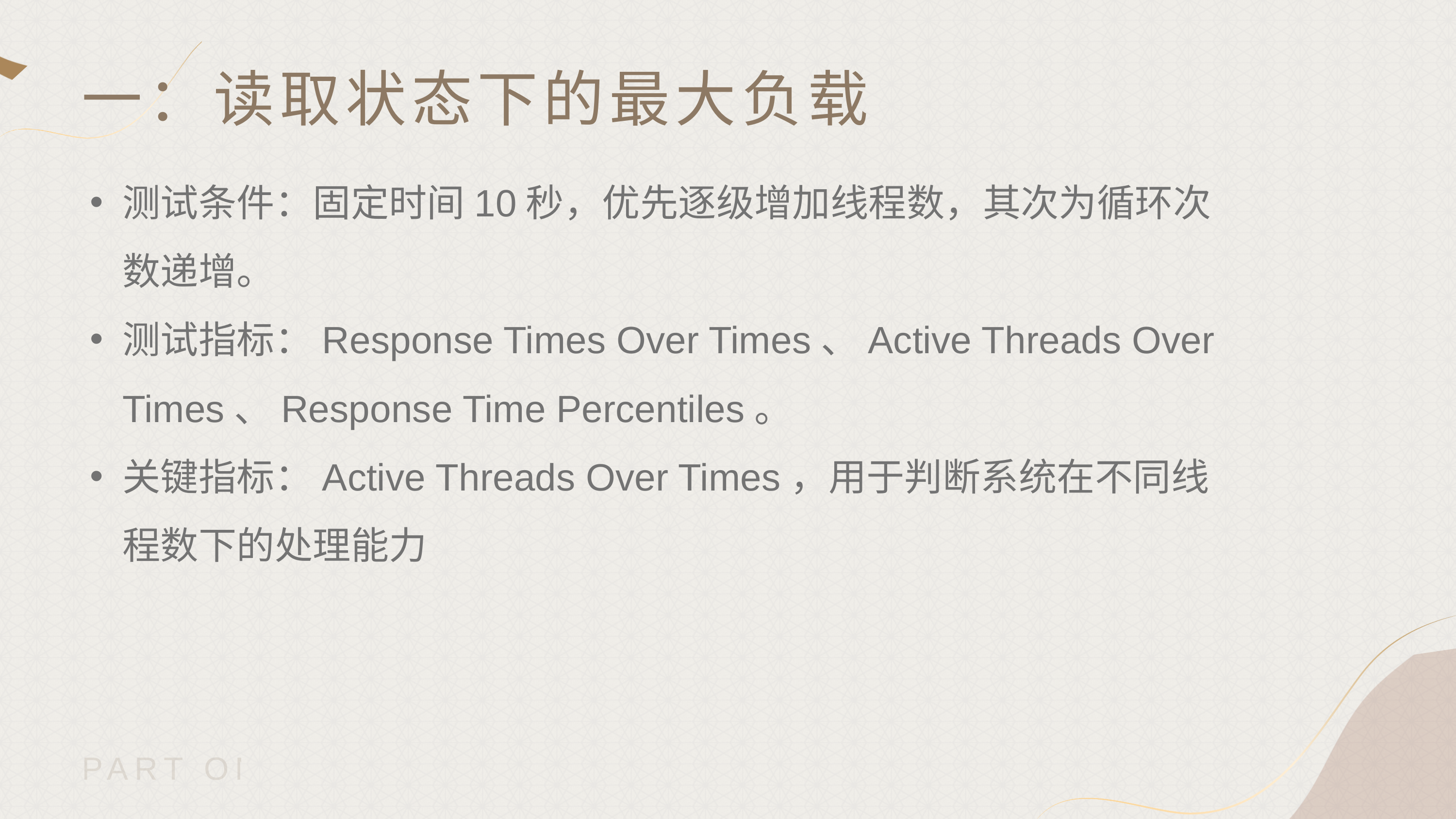

一：读取状态下的最大负载
测试条件：固定时间10秒，优先逐级增加线程数，其次为循环次数递增。
测试指标：Response Times Over Times、Active Threads Over Times、Response Time Percentiles。
关键指标：Active Threads Over Times，用于判断系统在不同线程数下的处理能力

PART ONE